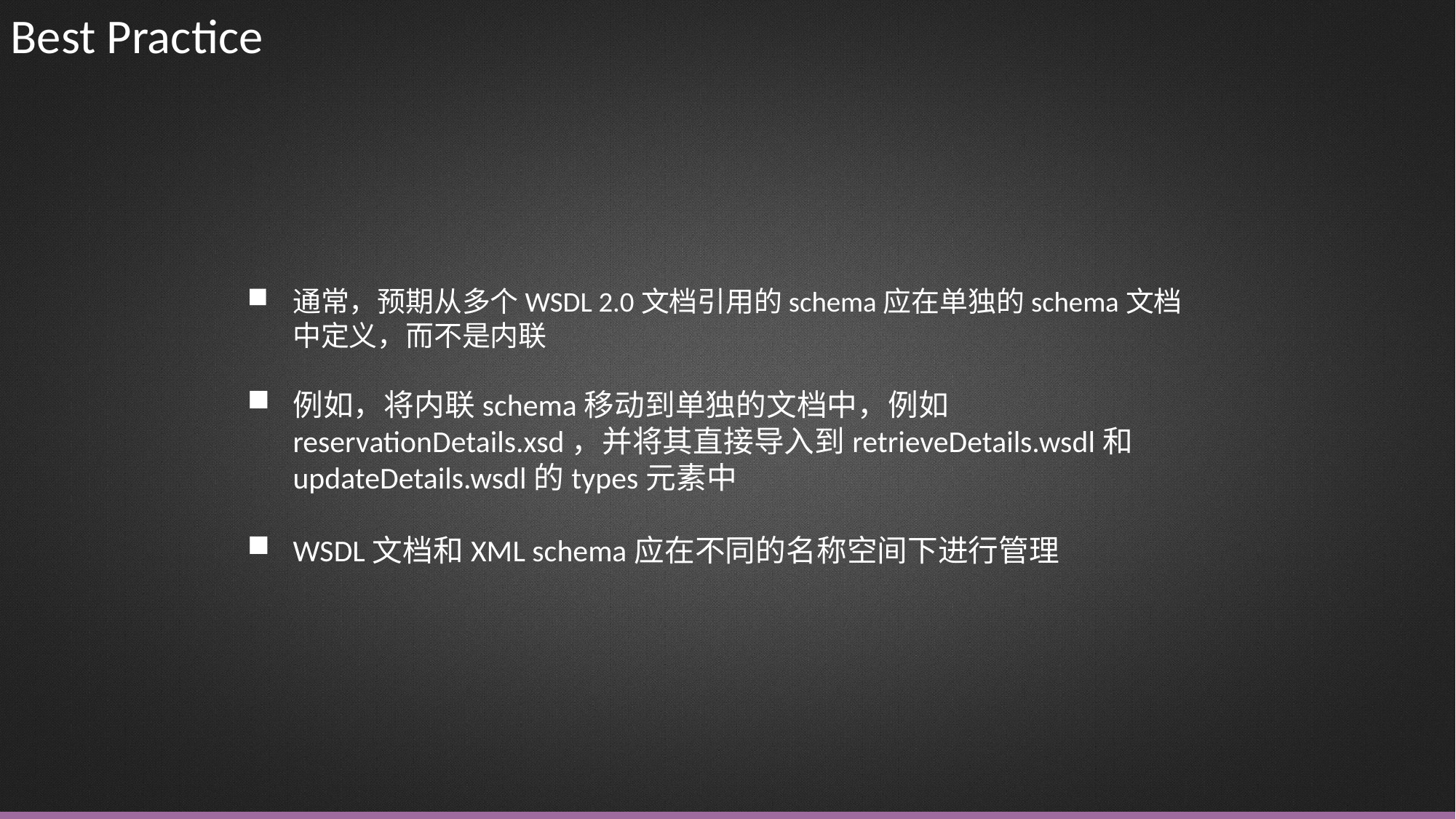

Best Practice

通常，预期从多个WSDL 2.0文档引用的schema应在单独的schema文档中定义，而不是内联

例如，将内联schema移动到单独的文档中，例如reservationDetails.xsd，并将其直接导入到retrieveDetails.wsdl和updateDetails.wsdl的types元素中

WSDL文档和XML schema应在不同的名称空间下进行管理